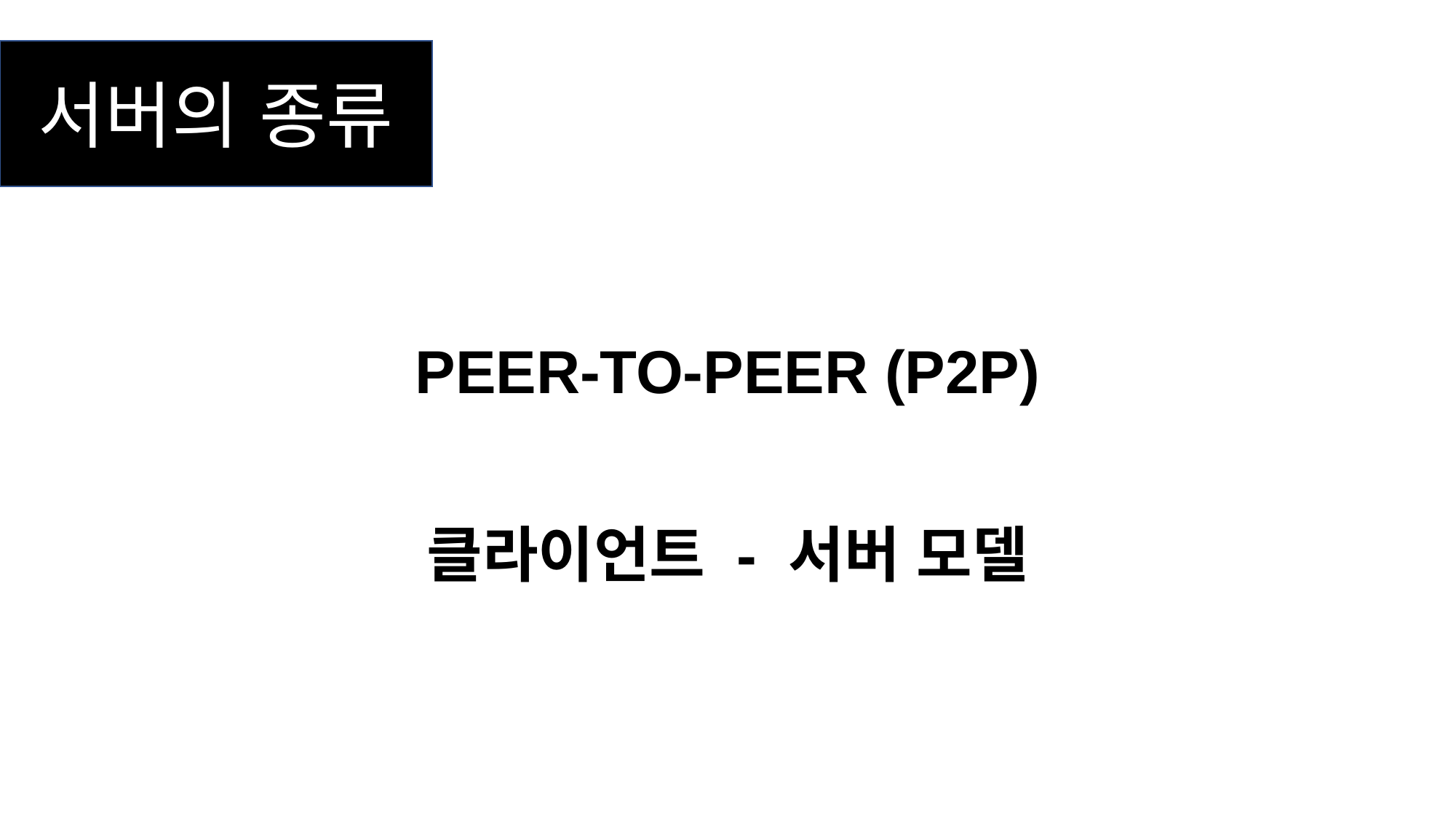

서버의 종류
PEER-TO-PEER (P2P)
클라이언트 - 서버 모델